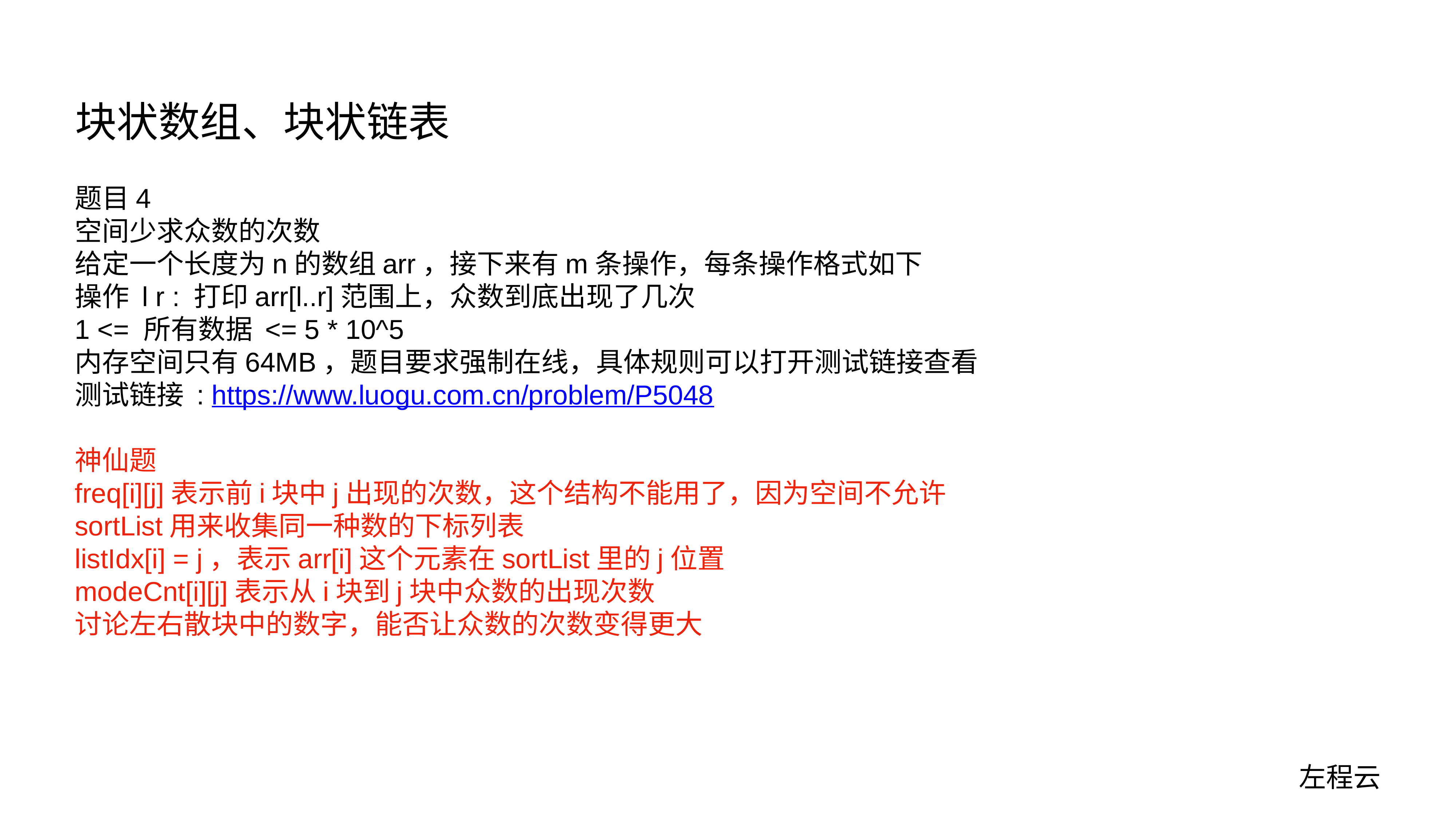

# 块状数组、块状链表
题目4
空间少求众数的次数
给定一个长度为n的数组arr，接下来有m条操作，每条操作格式如下
操作 l r : 打印arr[l..r]范围上，众数到底出现了几次
1 <= 所有数据 <= 5 * 10^5
内存空间只有64MB，题目要求强制在线，具体规则可以打开测试链接查看
测试链接 : https://www.luogu.com.cn/problem/P5048

神仙题
freq[i][j]表示前i块中j出现的次数，这个结构不能用了，因为空间不允许
sortList用来收集同一种数的下标列表
listIdx[i] = j，表示arr[i]这个元素在sortList里的j位置
modeCnt[i][j]表示从i块到j块中众数的出现次数
讨论左右散块中的数字，能否让众数的次数变得更大
左程云